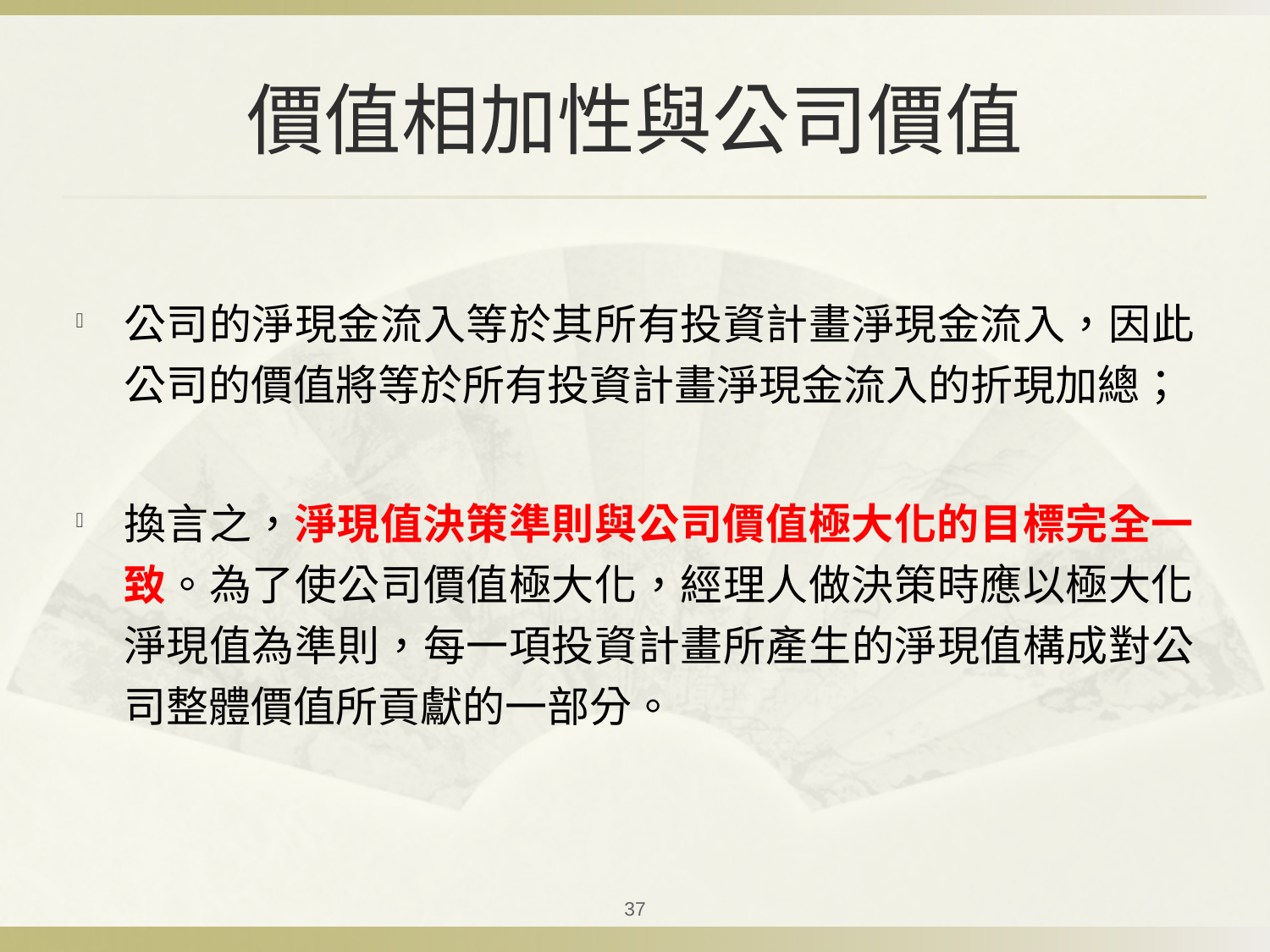

# 價值相加性與公司價值

公司的淨現金流入等於其所有投資計畫淨現金流入，因此公司的價值將等於所有投資計畫淨現金流入的折現加總；

換言之，淨現值決策準則與公司價值極大化的目標完全一致。為了使公司價值極大化，經理人做決策時應以極大化淨現值為準則，每一項投資計畫所產生的淨現值構成對公司整體價值所貢獻的一部分。

37